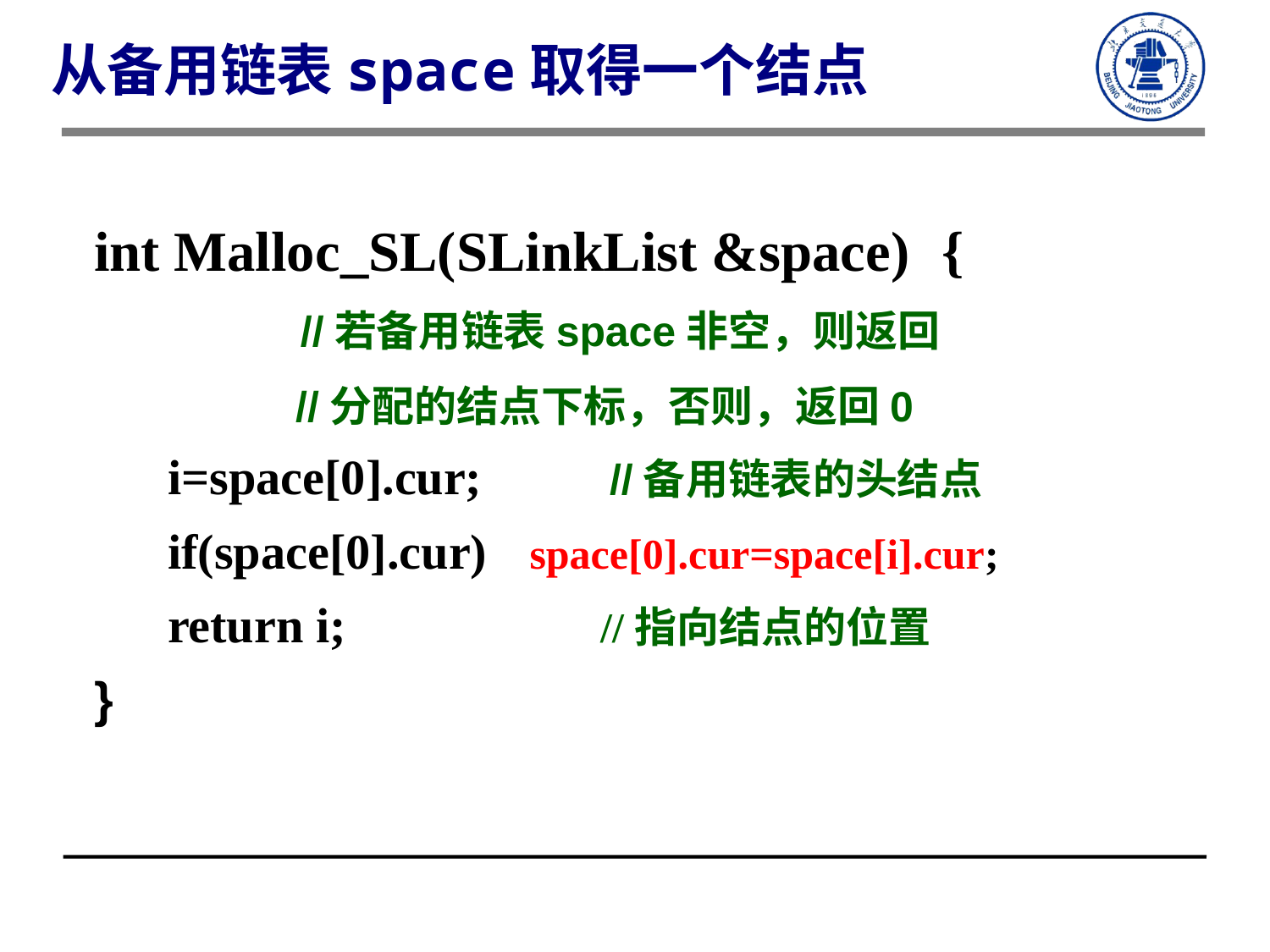

从备用链表space取得一个结点
int Malloc_SL(SLinkList &space)  {
               //若备用链表space非空，则返回
                 //分配的结点下标，否则，返回0
      i=space[0].cur;            //备用链表的头结点
      if(space[0].cur)    space[0].cur=space[i].cur;
      return i;                        //指向结点的位置
}